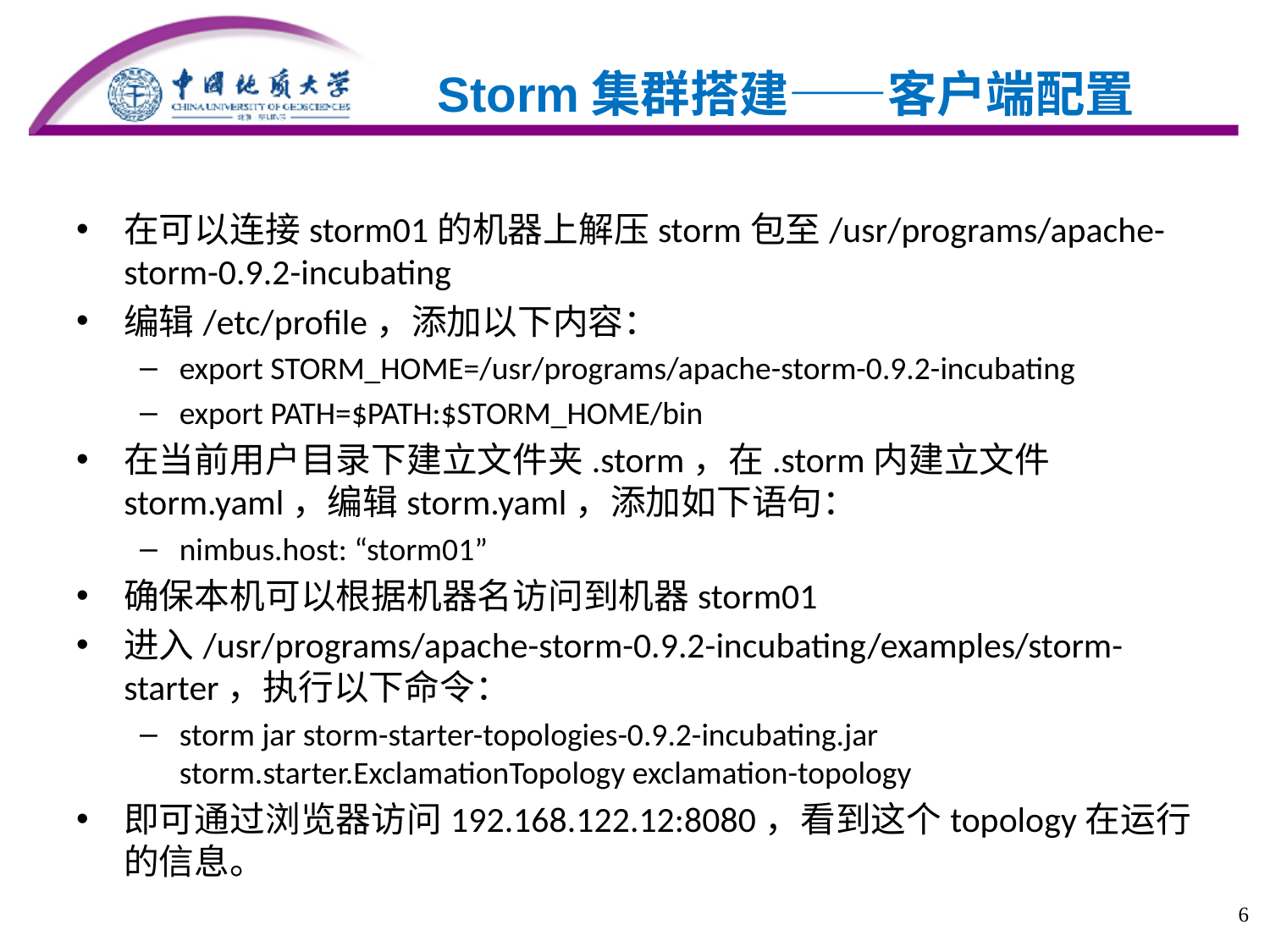

Storm集群搭建——客户端配置
在可以连接storm01的机器上解压storm包至/usr/programs/apache-storm-0.9.2-incubating
编辑/etc/profile，添加以下内容：
export STORM_HOME=/usr/programs/apache-storm-0.9.2-incubating
export PATH=$PATH:$STORM_HOME/bin
在当前用户目录下建立文件夹.storm，在.storm内建立文件storm.yaml，编辑storm.yaml，添加如下语句：
nimbus.host: “storm01”
确保本机可以根据机器名访问到机器storm01
进入/usr/programs/apache-storm-0.9.2-incubating/examples/storm-starter，执行以下命令：
storm jar storm-starter-topologies-0.9.2-incubating.jar storm.starter.ExclamationTopology exclamation-topology
即可通过浏览器访问192.168.122.12:8080，看到这个topology在运行的信息。